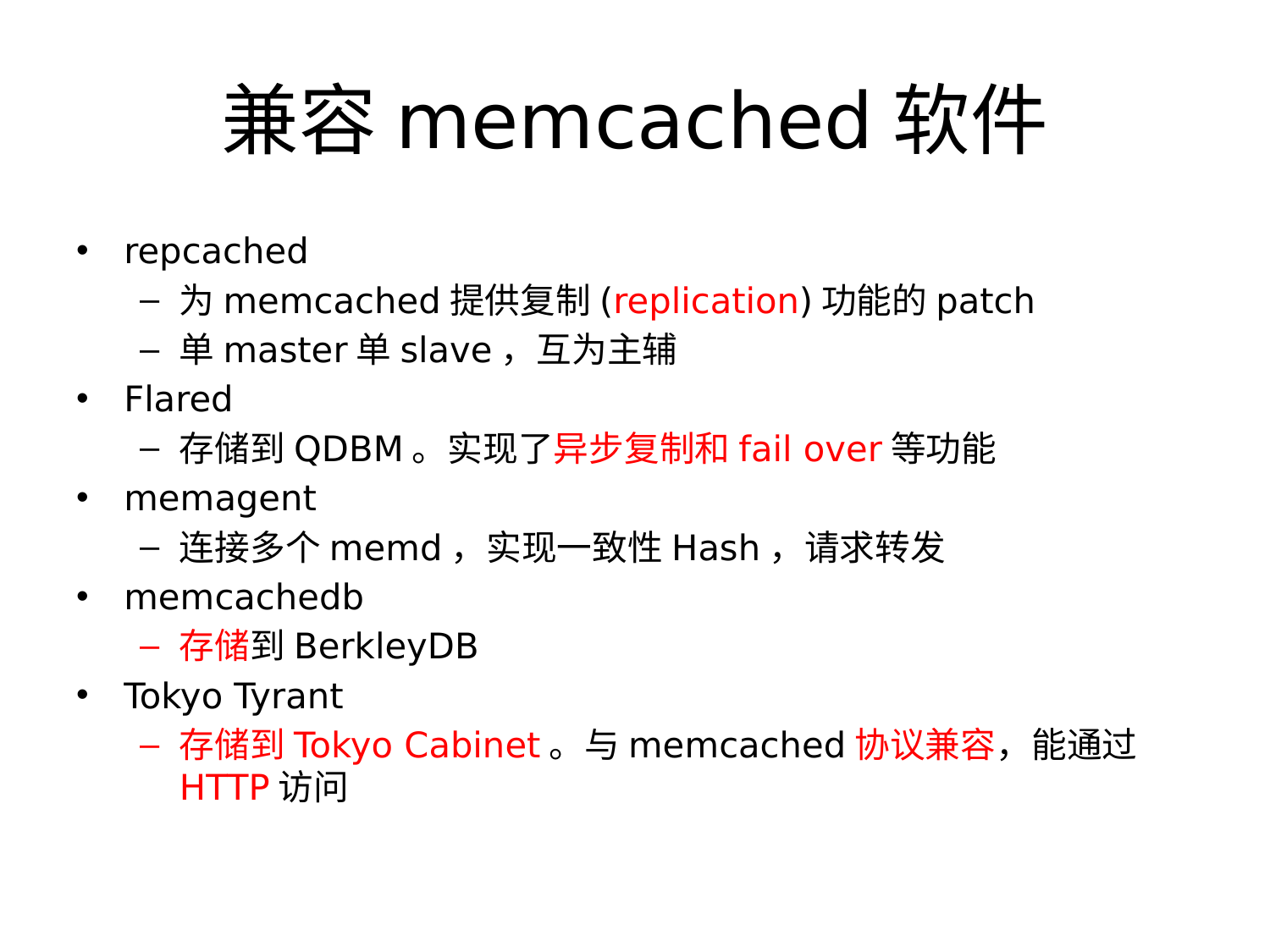

# 兼容memcached软件
repcached
为memcached提供复制(replication)功能的patch
单master单slave，互为主辅
Flared
存储到QDBM。实现了异步复制和fail over等功能
memagent
连接多个memd，实现一致性Hash，请求转发
memcachedb
存储到BerkleyDB
Tokyo Tyrant
存储到Tokyo Cabinet。与memcached协议兼容，能通过HTTP访问